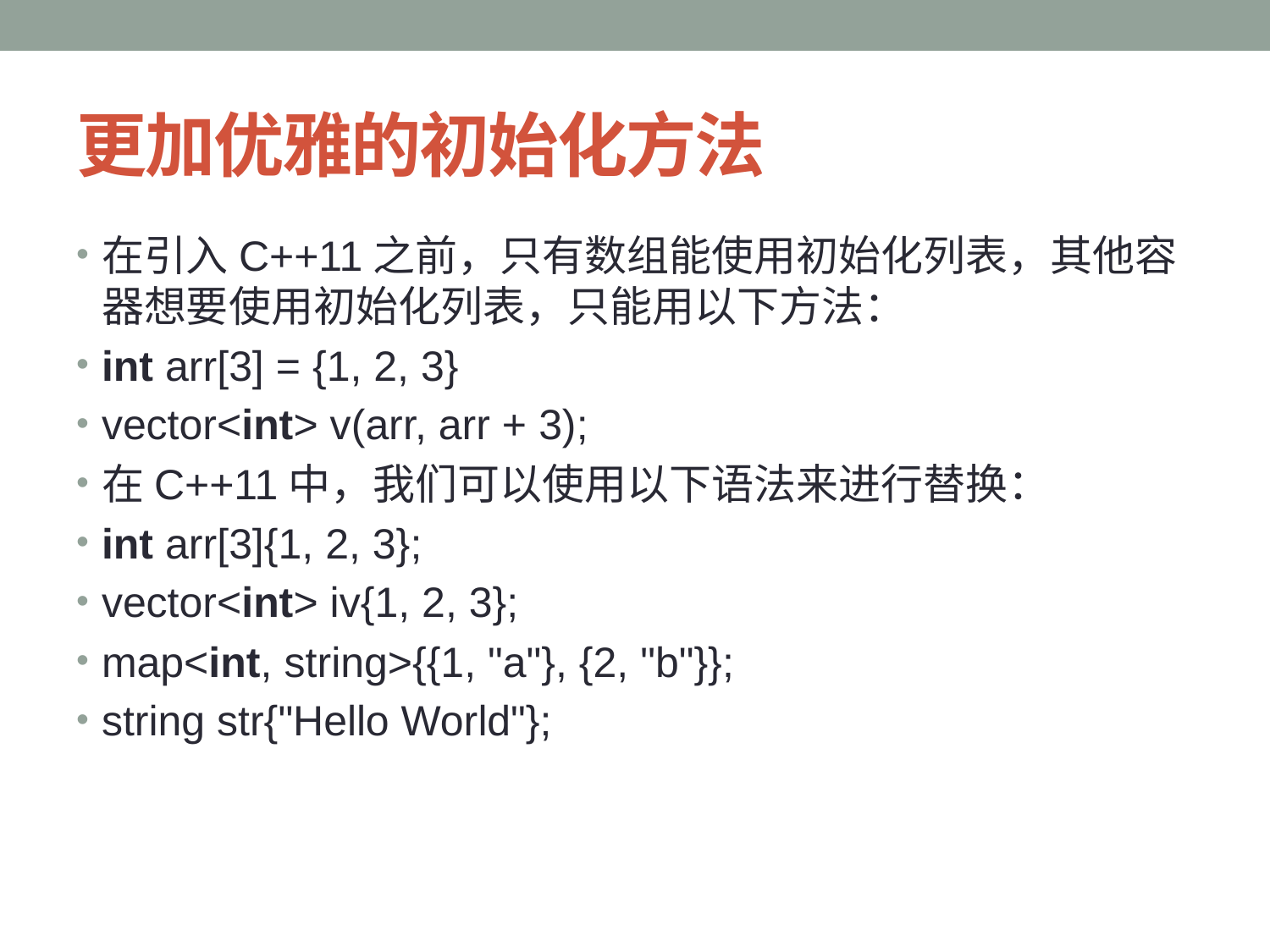

# 更加优雅的初始化方法
在引入C++11之前，只有数组能使用初始化列表，其他容器想要使用初始化列表，只能用以下方法：
int arr[3] = {1, 2, 3}
vector<int> v(arr, arr + 3);
在C++11中，我们可以使用以下语法来进行替换：
int arr[3]{1, 2, 3};
vector<int> iv{1, 2, 3};
map<int, string>{{1, "a"}, {2, "b"}};
string str{"Hello World"};